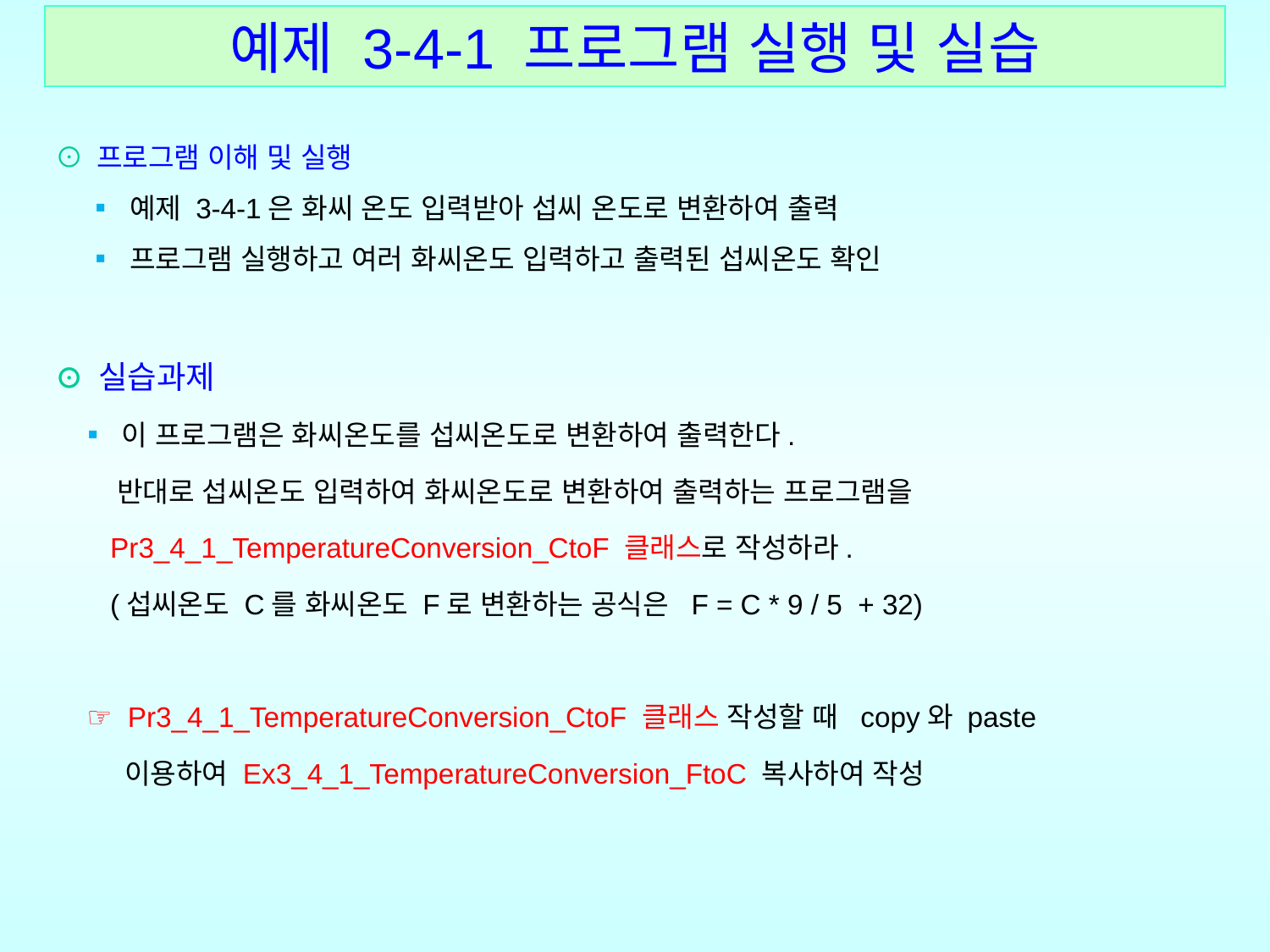

예제 3-4-1 프로그램 실행 및 실습
⊙ 프로그램 이해 및 실행
    ▪ 예제 3-4-1은 화씨 온도 입력받아 섭씨 온도로 변환하여 출력
    ▪ 프로그램 실행하고 여러 화씨온도 입력하고 출력된 섭씨온도 확인

⊙ 실습과제
   ▪ 이 프로그램은 화씨온도를 섭씨온도로 변환하여 출력한다.
       반대로 섭씨온도 입력하여 화씨온도로 변환하여 출력하는 프로그램을
       Pr3_4_1_TemperatureConversion_CtoF 클래스로 작성하라.
       (섭씨온도 C를 화씨온도 F로 변환하는 공식은  F = C * 9 / 5  + 32)

    ☞  Pr3_4_1_TemperatureConversion_CtoF 클래스 작성할 때  copy와 paste
        이용하여 Ex3_4_1_TemperatureConversion_FtoC 복사하여 작성